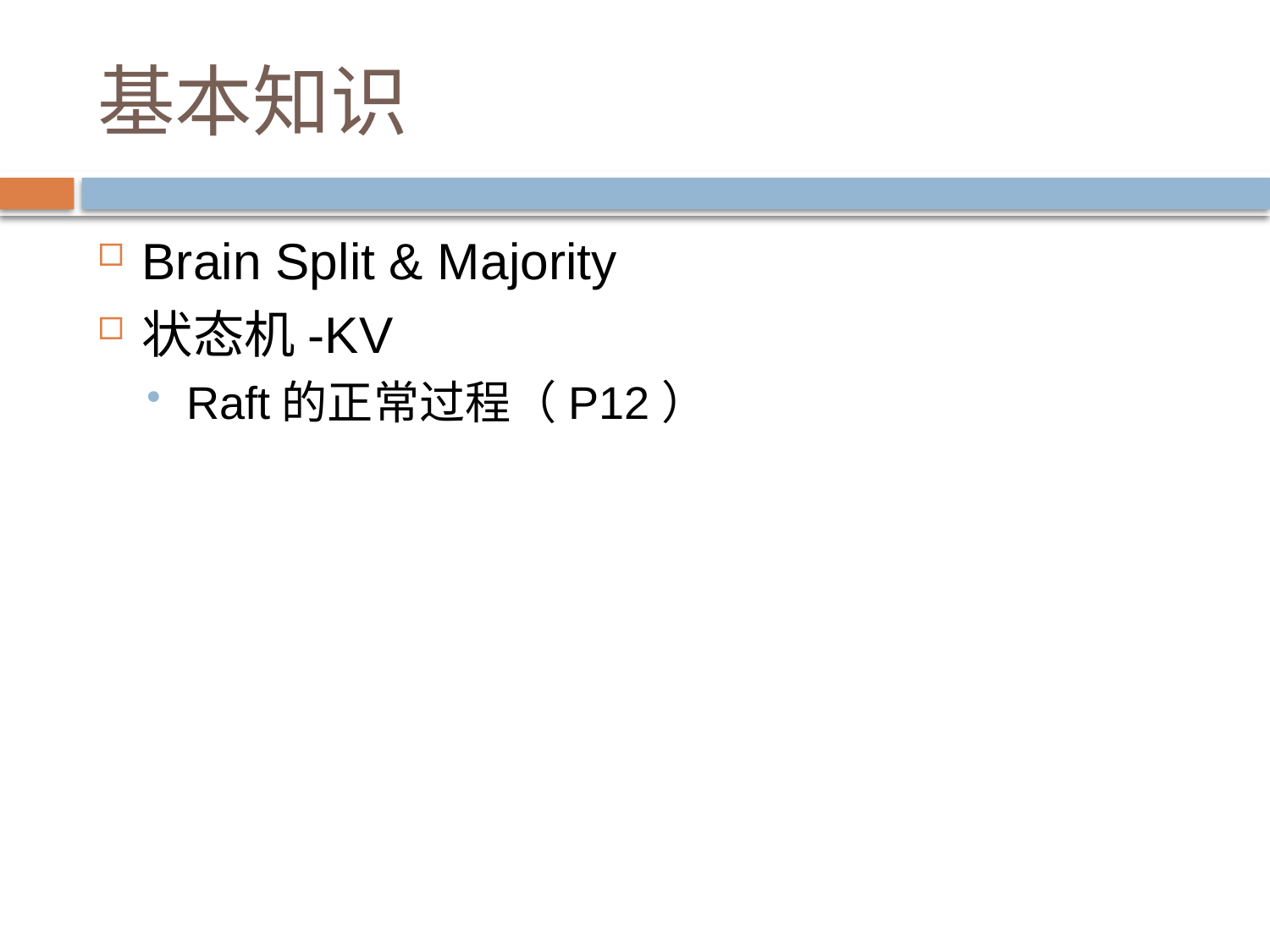

# 基本知识
5
Brain Split & Majority
状态机-KV
Raft的正常过程（P12）